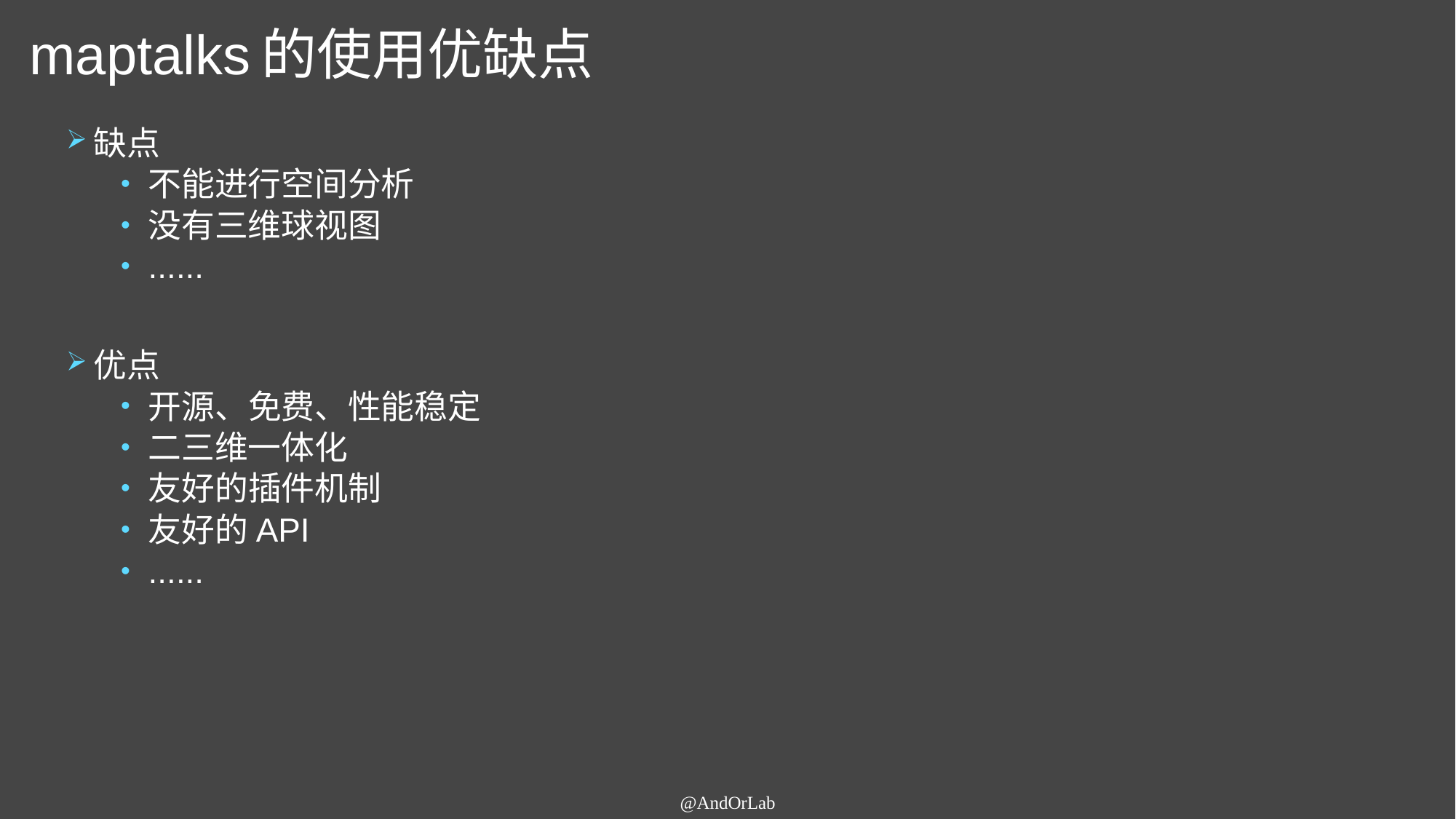

# maptalks的使用优缺点
缺点
不能进行空间分析
没有三维球视图
......

优点
开源、免费、性能稳定
二三维一体化
友好的插件机制
友好的API
......
@AndOrLab